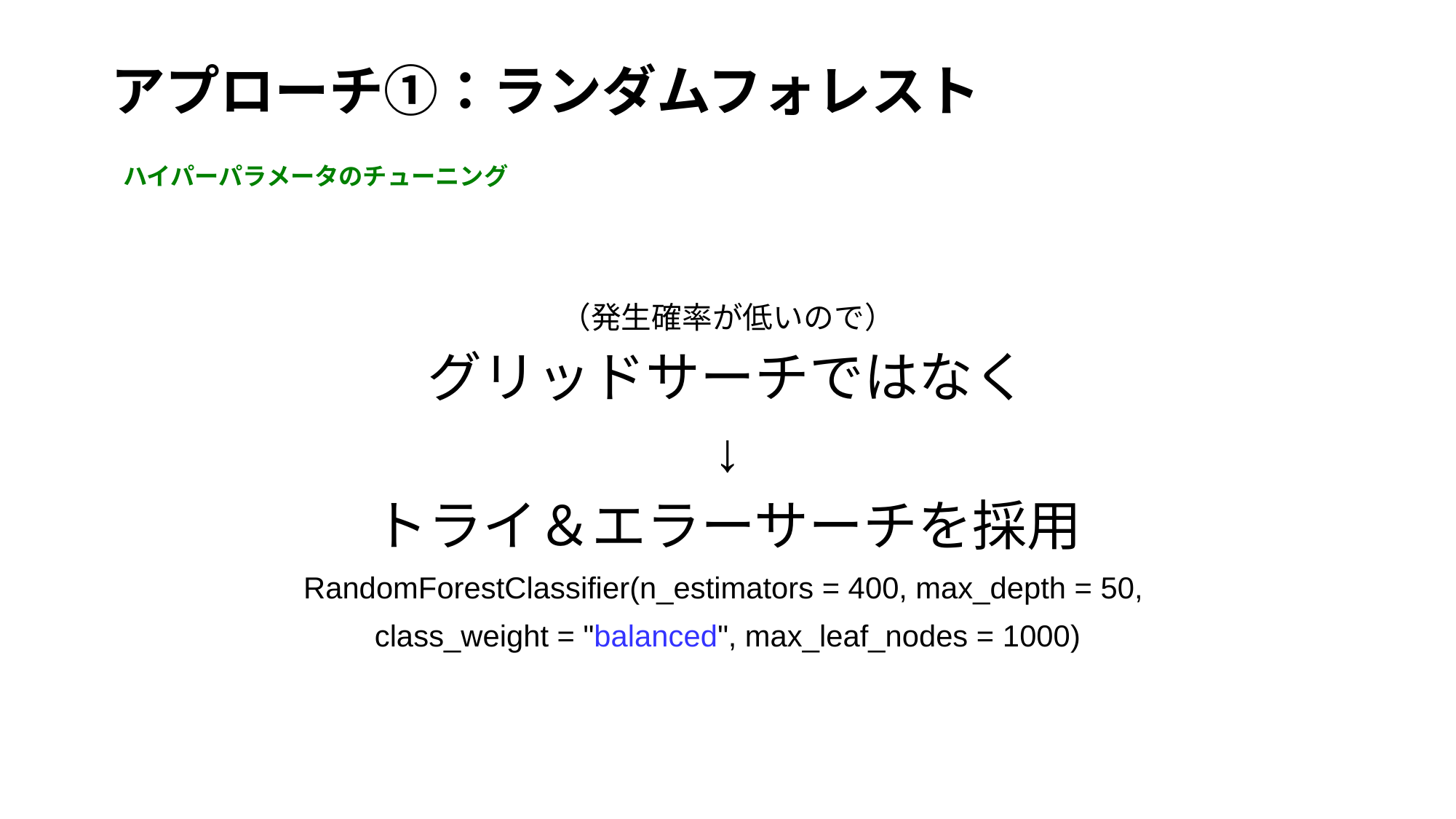

# アプローチ①：ランダムフォレスト
ハイパーパラメータのチューニング
（発生確率が低いので）
グリッドサーチではなく
↓
トライ＆エラーサーチを採用
RandomForestClassifier(n_estimators = 400, max_depth = 50,
class_weight = "balanced", max_leaf_nodes = 1000)